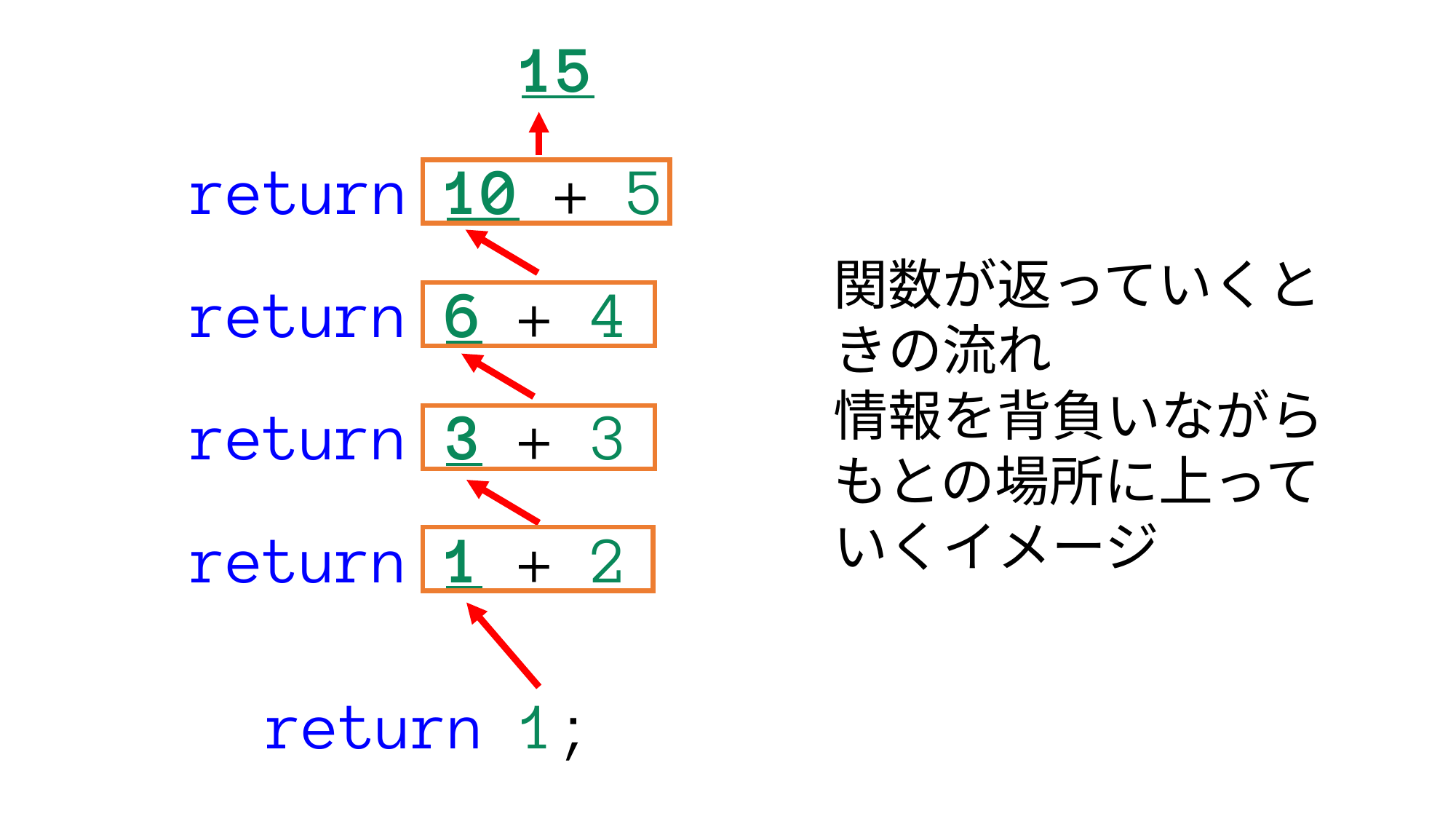

15
return 10 + 5

関数が返っていくときの流れ
情報を背負いながらもとの場所に上っていくイメージ
return 6 + 4

return 3 + 3

return 1 + 2

return 1;